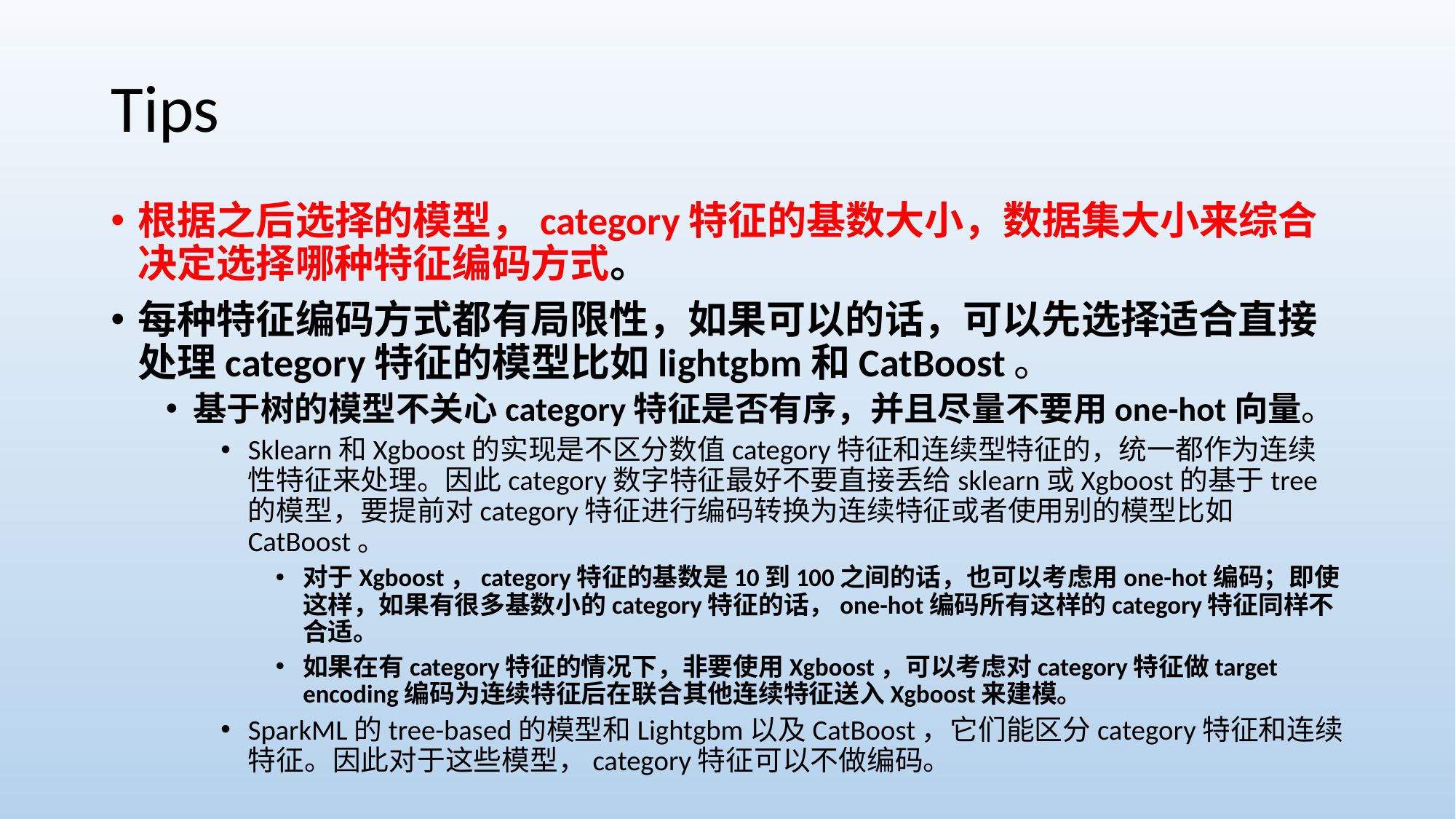

# Tips
根据之后选择的模型，category特征的基数大小，数据集大小来综合决定选择哪种特征编码方式。
每种特征编码方式都有局限性，如果可以的话，可以先选择适合直接处理category特征的模型比如lightgbm和CatBoost。
基于树的模型不关心category特征是否有序，并且尽量不要用one-hot向量。
Sklearn和Xgboost的实现是不区分数值category特征和连续型特征的，统一都作为连续性特征来处理。因此category数字特征最好不要直接丢给sklearn或Xgboost的基于tree的模型，要提前对category特征进行编码转换为连续特征或者使用别的模型比如CatBoost。
对于Xgboost，category特征的基数是10到100之间的话，也可以考虑用one-hot编码；即使这样，如果有很多基数小的category特征的话，one-hot编码所有这样的category特征同样不合适。
如果在有category特征的情况下，非要使用Xgboost，可以考虑对category特征做target encoding编码为连续特征后在联合其他连续特征送入Xgboost来建模。
SparkML的tree-based的模型和Lightgbm以及CatBoost，它们能区分category特征和连续特征。因此对于这些模型，category特征可以不做编码。